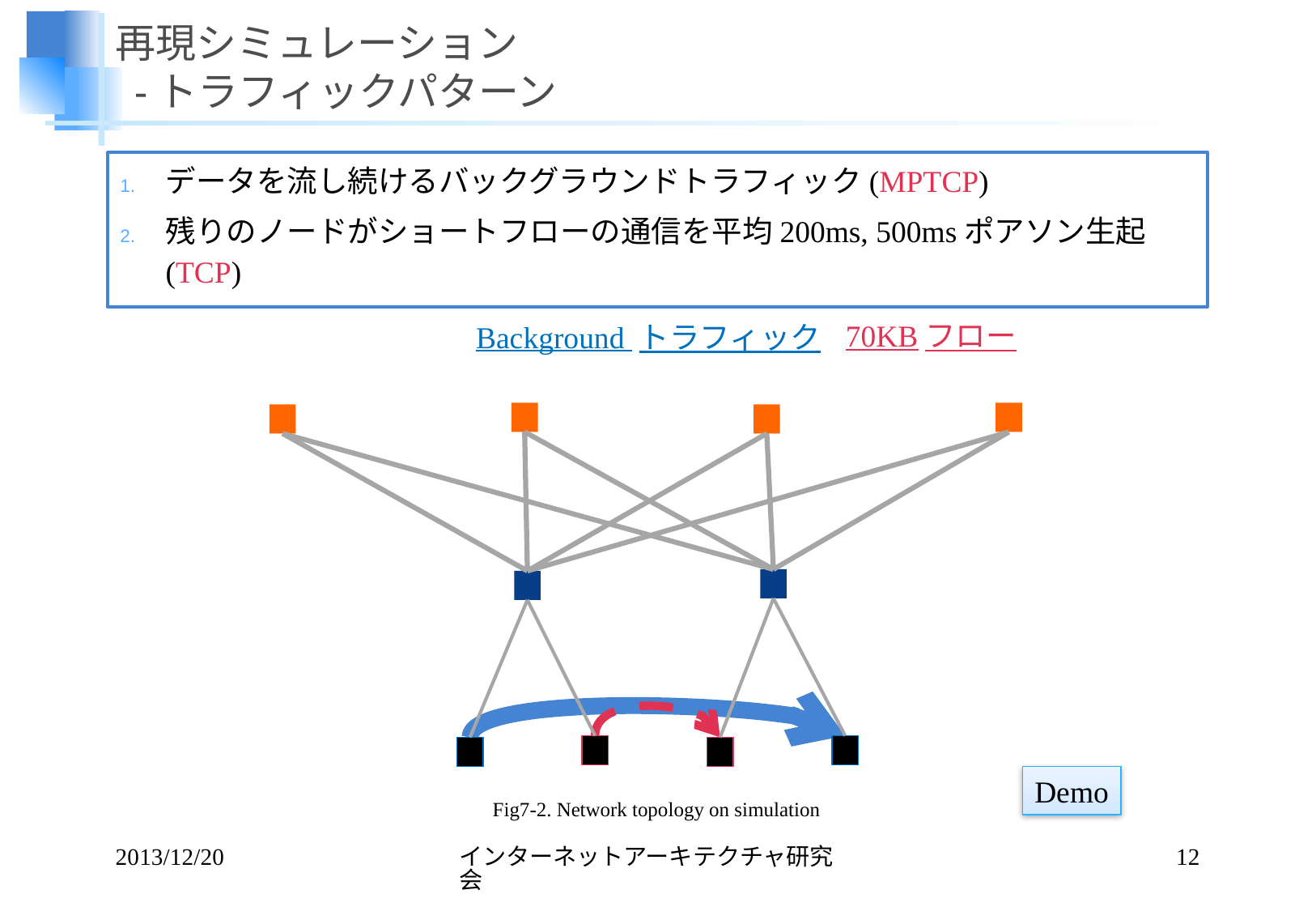

# 再現シミュレーション -トラフィックパターン
データを流し続けるバックグラウンドトラフィック(MPTCP)
残りのノードがショートフローの通信を平均200ms, 500msポアソン生起  (TCP)
70KBフロー
Background トラフィック

Demo
Fig7-2. Network topology on simulation
2013/12/20
インターネットアーキテクチャ研究会
12